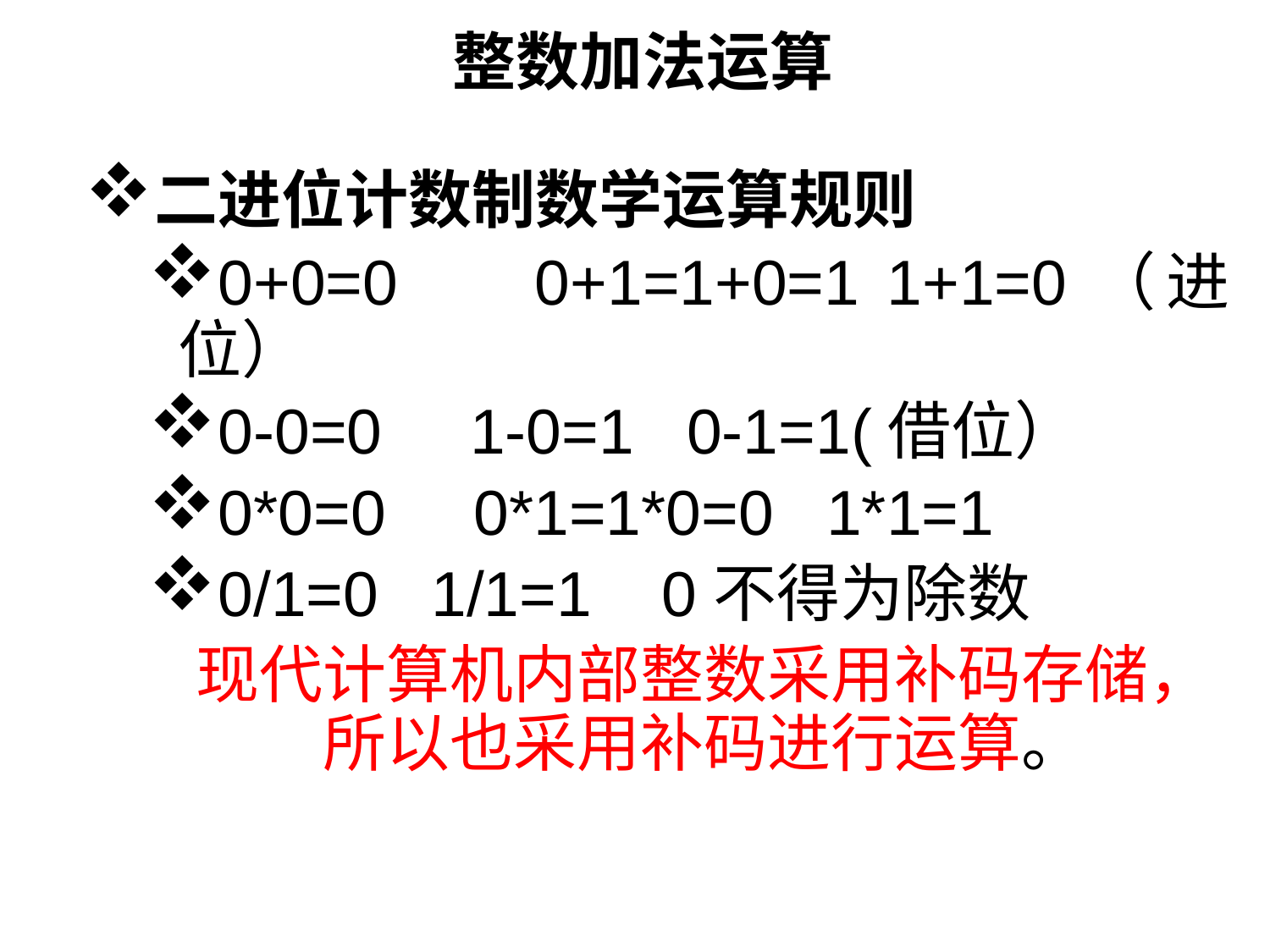

整数加法运算

二进位计数制数学运算规则
0+0=0     0+1=1+0=1 1+1=0（进位）
0-0=0     1-0=1   0-1=1(借位）
0*0=0     0*1=1*0=0   1*1=1
0/1=0   1/1=1    0不得为除数
现代计算机内部整数采用补码存储，所以也采用补码进行运算。